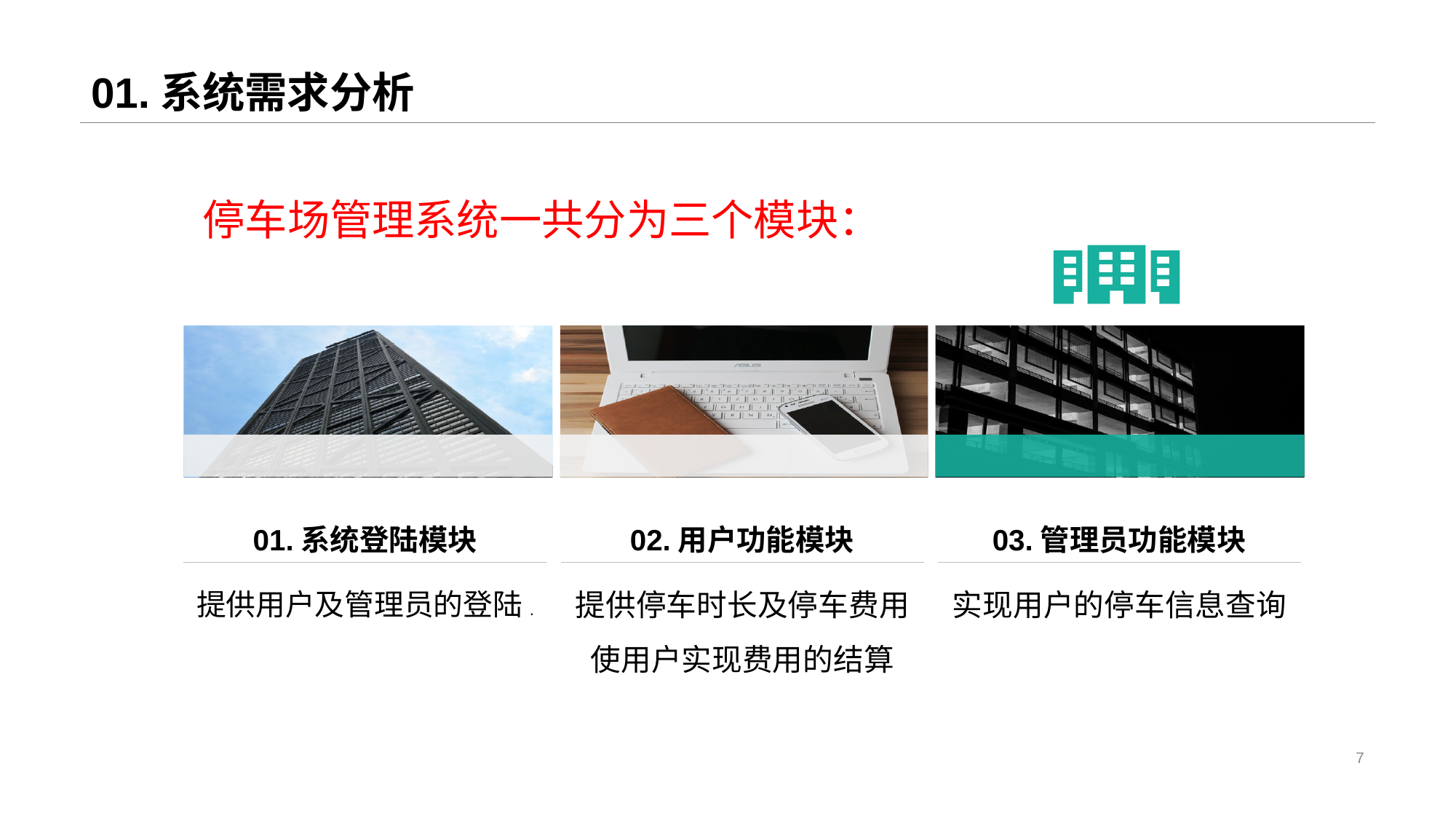

# 01.系统需求分析
停车场管理系统一共分为三个模块：

01.系统登陆模块
提供用户及管理员的登陆.
02.用户功能模块
提供停车时长及停车费用使用户实现费用的结算
03.管理员功能模块
实现用户的停车信息查询
7